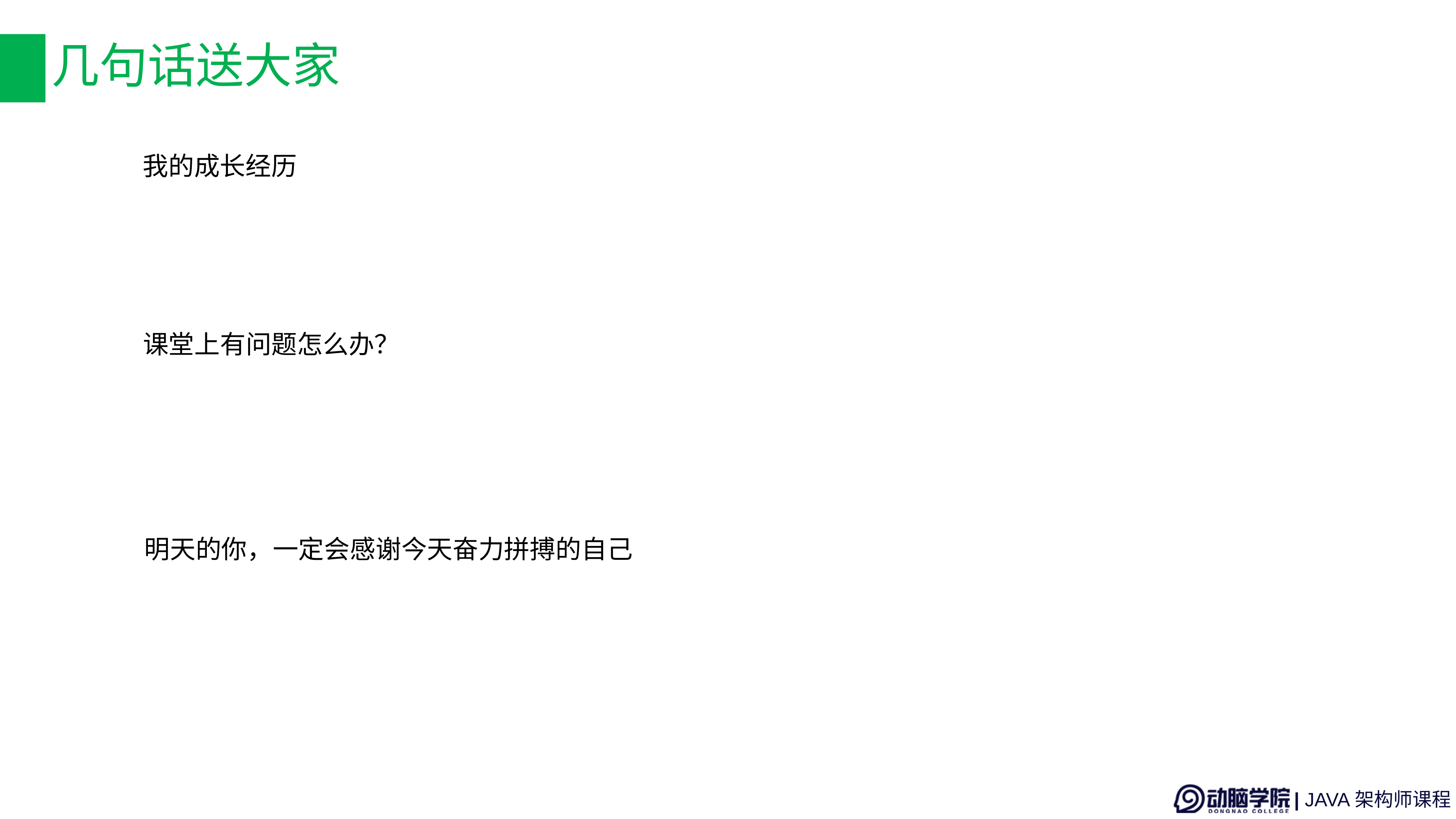

# 几句话送大家
我的成长经历
课堂上有问题怎么办？
明天的你，一定会感谢今天奋力拼搏的自己